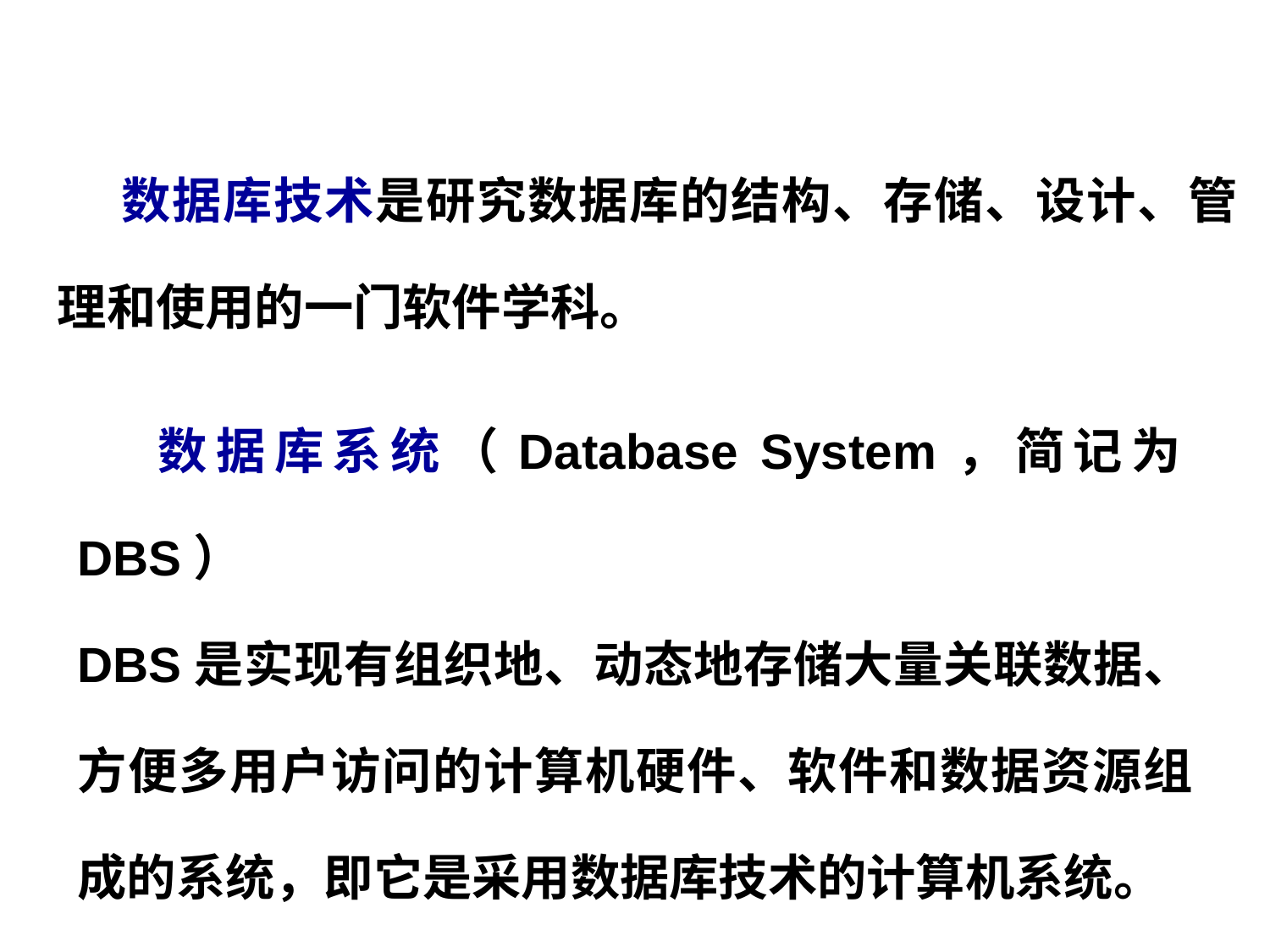

数据库技术是研究数据库的结构、存储、设计、管理和使用的一门软件学科。
   数据库系统（Database System，简记为DBS）
DBS是实现有组织地、动态地存储大量关联数据、方便多用户访问的计算机硬件、软件和数据资源组成的系统，即它是采用数据库技术的计算机系统。